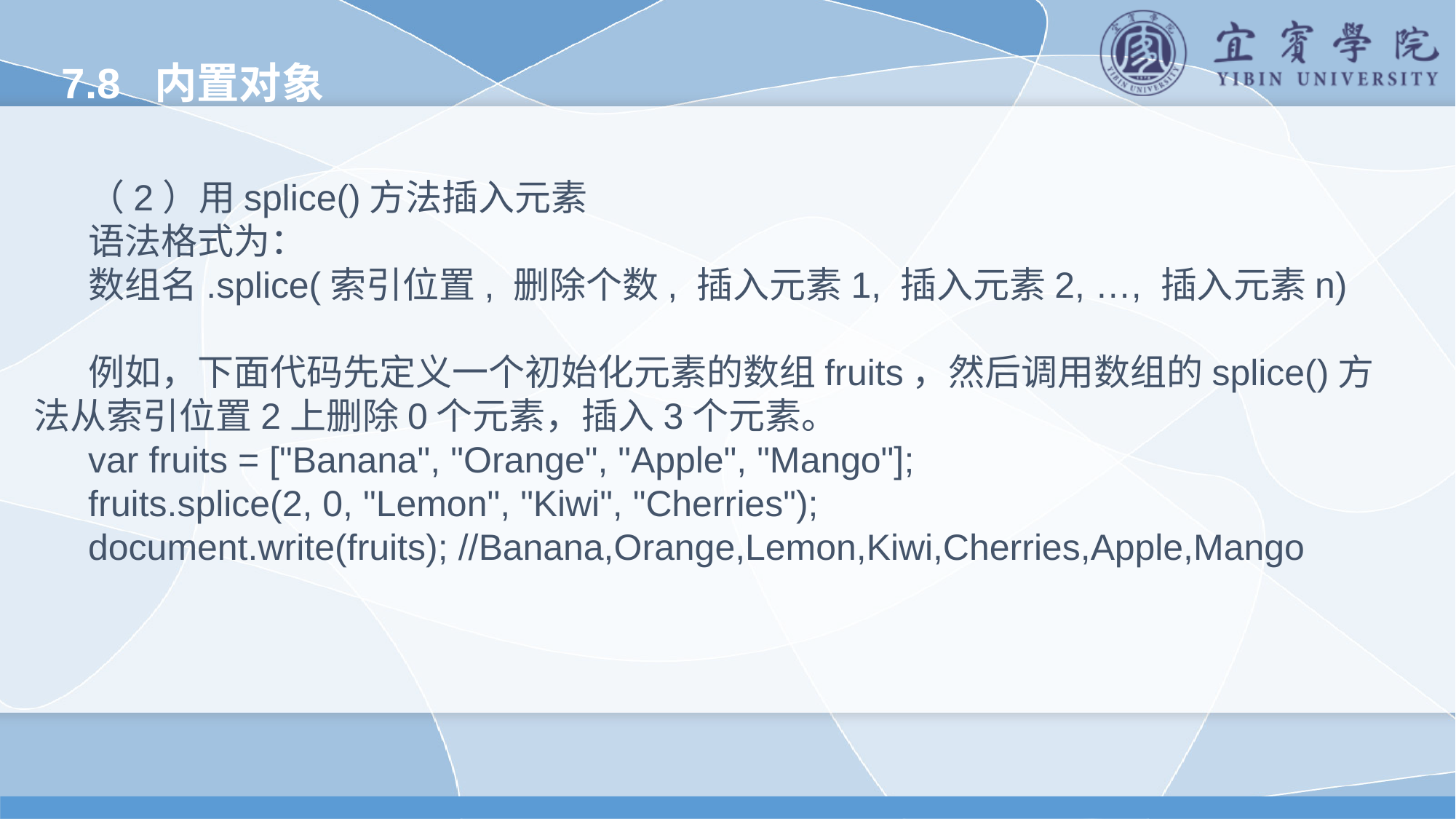

7.8  内置对象
（2）用splice()方法插入元素
语法格式为：
数组名.splice(索引位置, 删除个数, 插入元素1, 插入元素2, …, 插入元素n)

例如，下面代码先定义一个初始化元素的数组fruits，然后调用数组的splice()方法从索引位置2上删除0个元素，插入3个元素。
var fruits = ["Banana", "Orange", "Apple", "Mango"];
fruits.splice(2, 0, "Lemon", "Kiwi", "Cherries");
document.write(fruits); //Banana,Orange,Lemon,Kiwi,Cherries,Apple,Mango